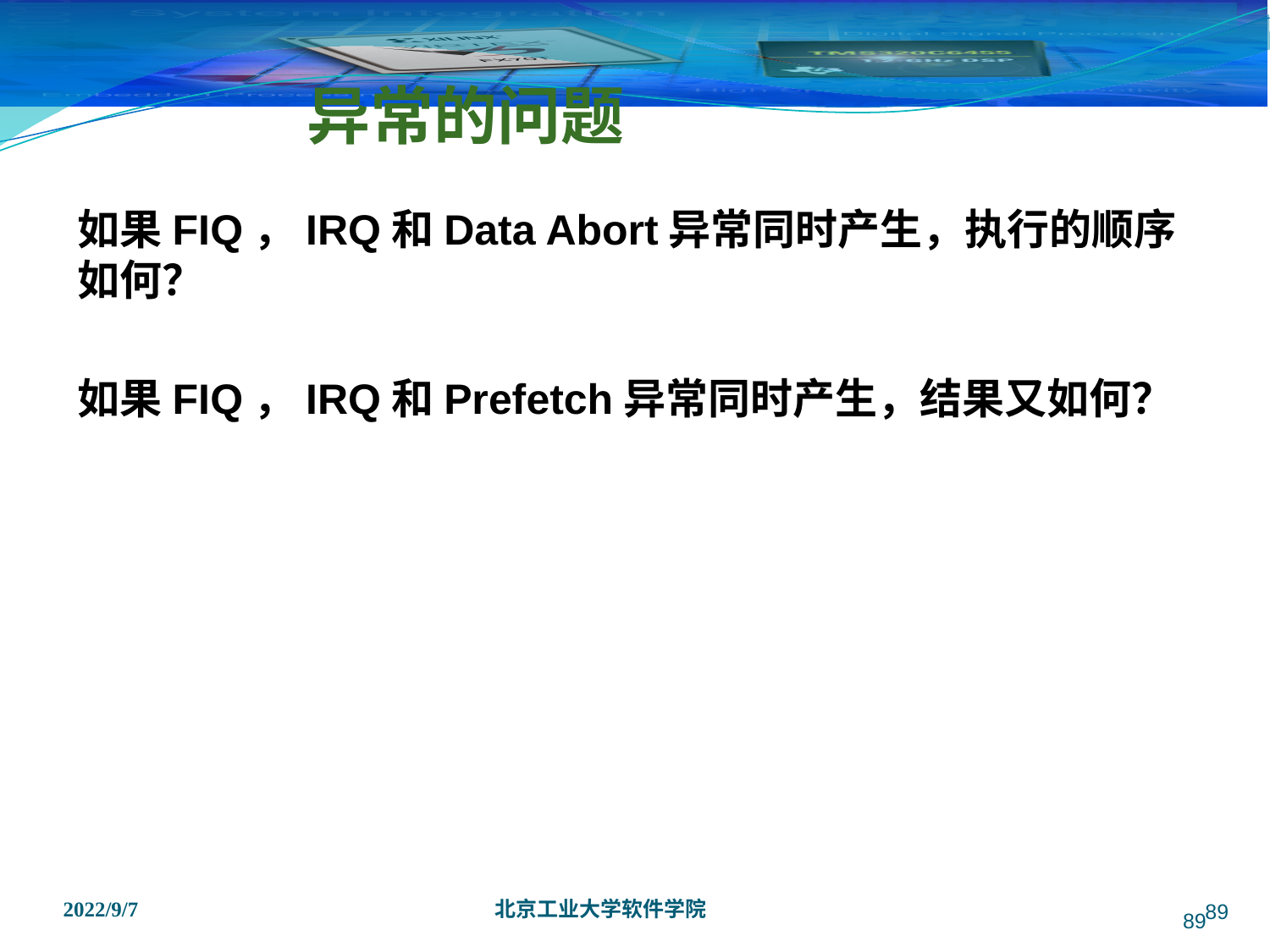

# 异常的问题
如果FIQ，IRQ和Data Abort异常同时产生，执行的顺序如何？

如果FIQ，IRQ和Prefetch异常同时产生，结果又如何？

89